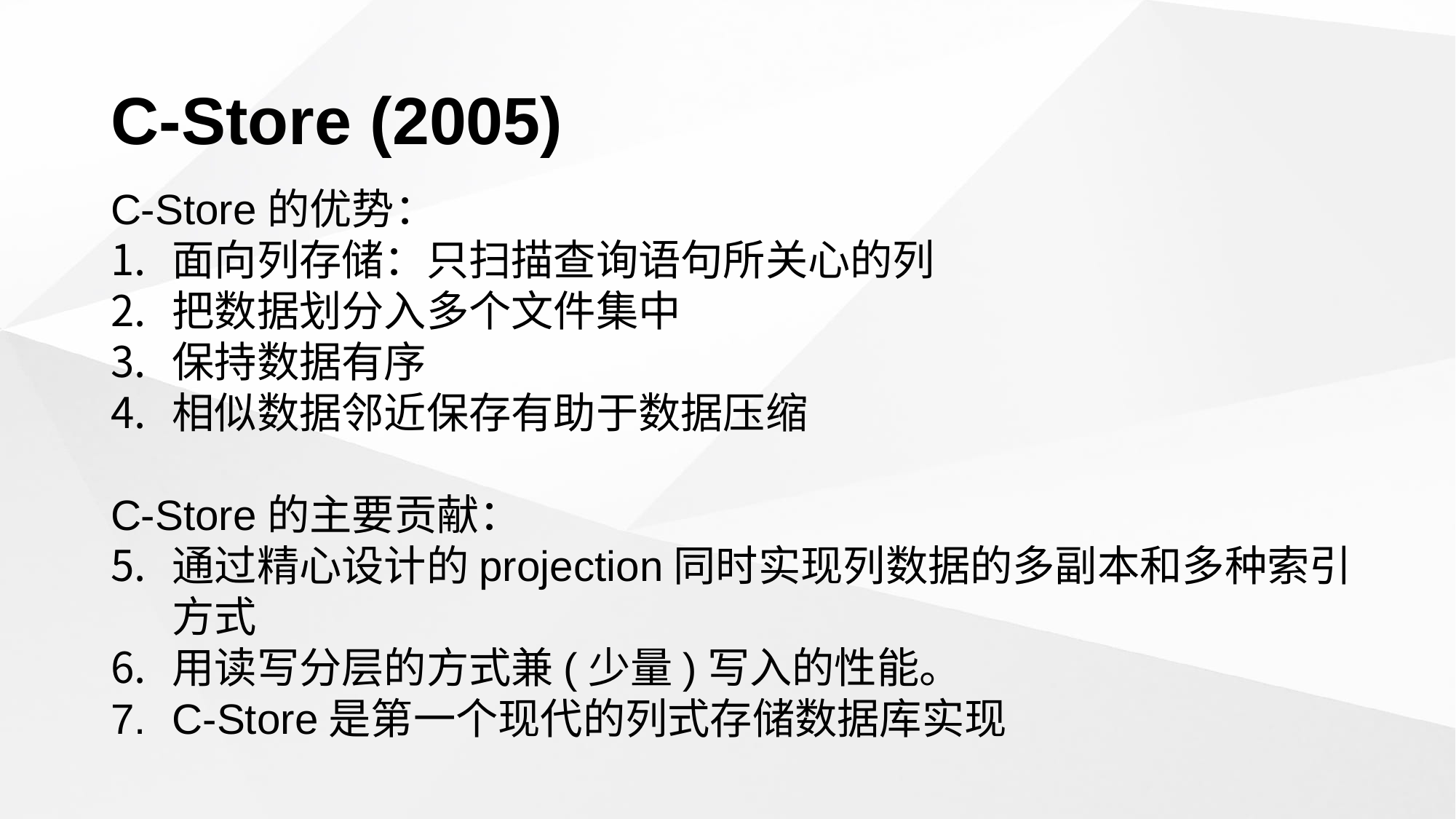

# C-Store (2005)
C-Store的优势：
面向列存储：只扫描查询语句所关心的列
把数据划分入多个文件集中
保持数据有序
相似数据邻近保存有助于数据压缩

C-Store的主要贡献：
通过精心设计的projection同时实现列数据的多副本和多种索引方式
用读写分层的方式兼(少量)写入的性能。
C-Store是第一个现代的列式存储数据库实现